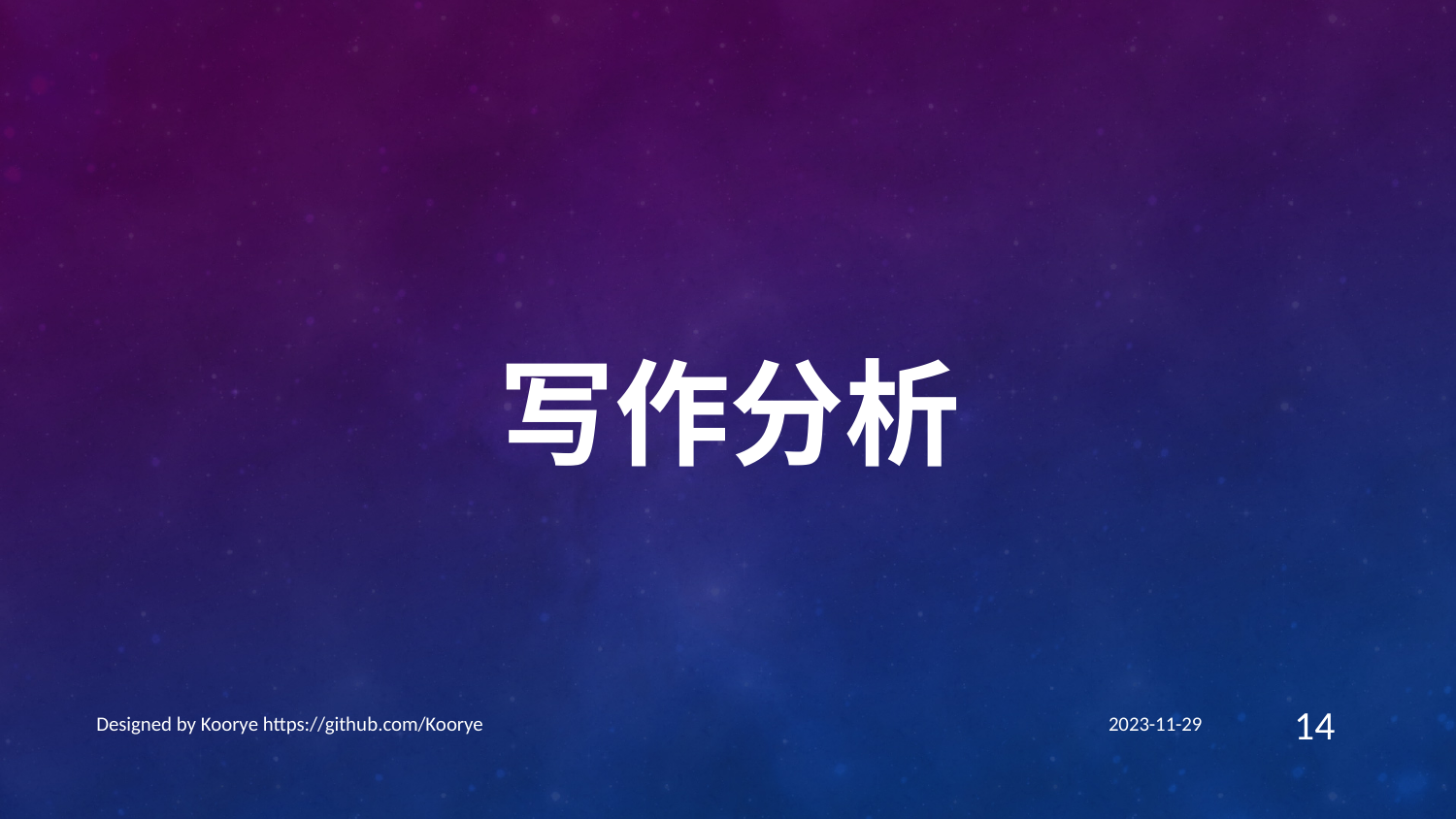

写作分析
Designed by Koorye https://github.com/Koorye
2023-11-29
14